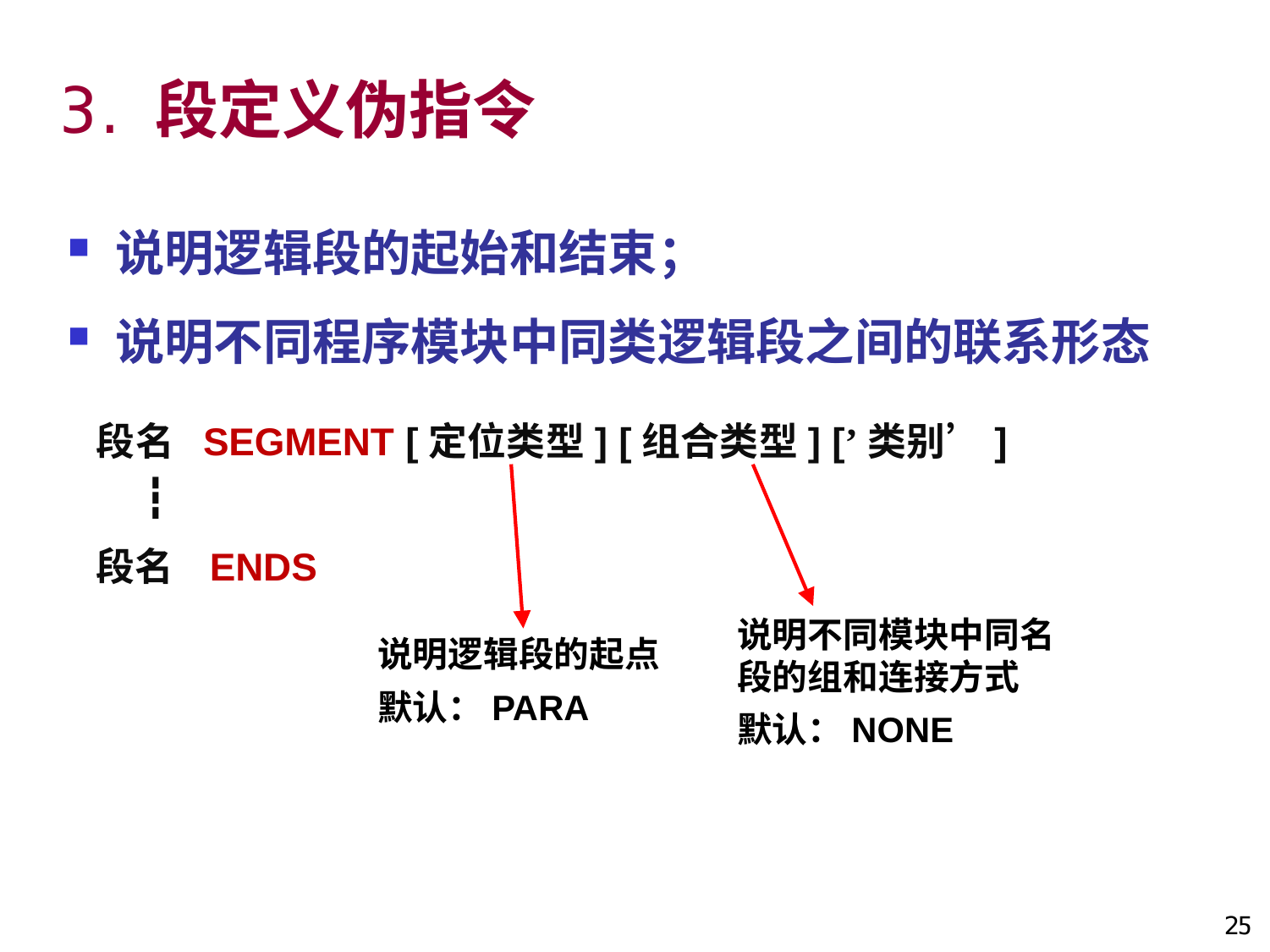

# 3. 段定义伪指令
说明逻辑段的起始和结束；
说明不同程序模块中同类逻辑段之间的联系形态
段名  SEGMENT [定位类型] [组合类型] [’类别’]		  ┇
段名   ENDS

说明不同模块中同名段的组和连接方式
默认：NONE
说明逻辑段的起点
默认：PARA
25